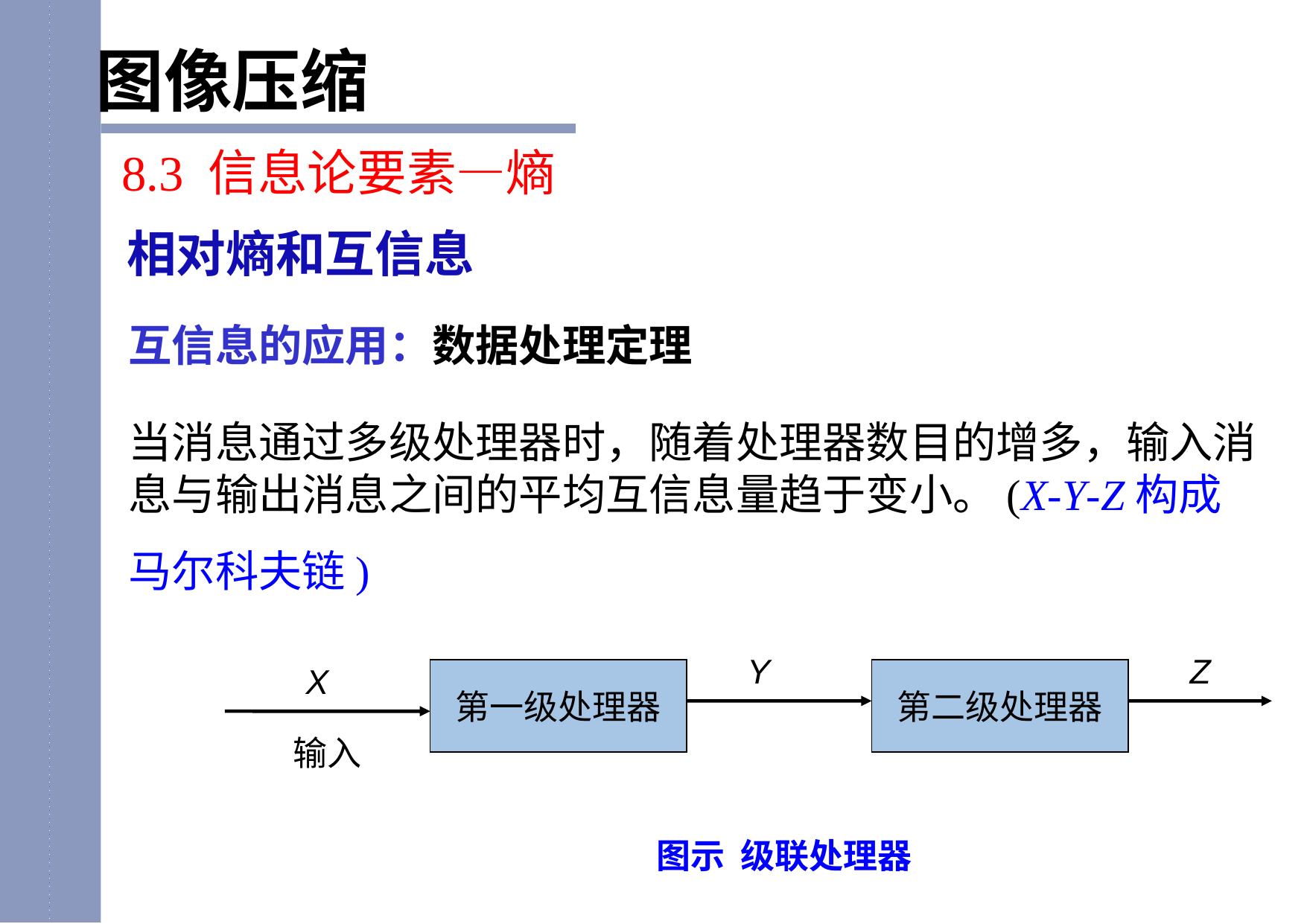

图像压缩

8.3 信息论要素—熵
相对熵和互信息
互信息的应用：数据处理定理

当消息通过多级处理器时，随着处理器数目的增多，输入消息与输出消息之间的平均互信息量趋于变小。(X-Y-Z构成马尔科夫链)
Y
Z
X
第一级处理器
第二级处理器

输入
图示  级联处理器